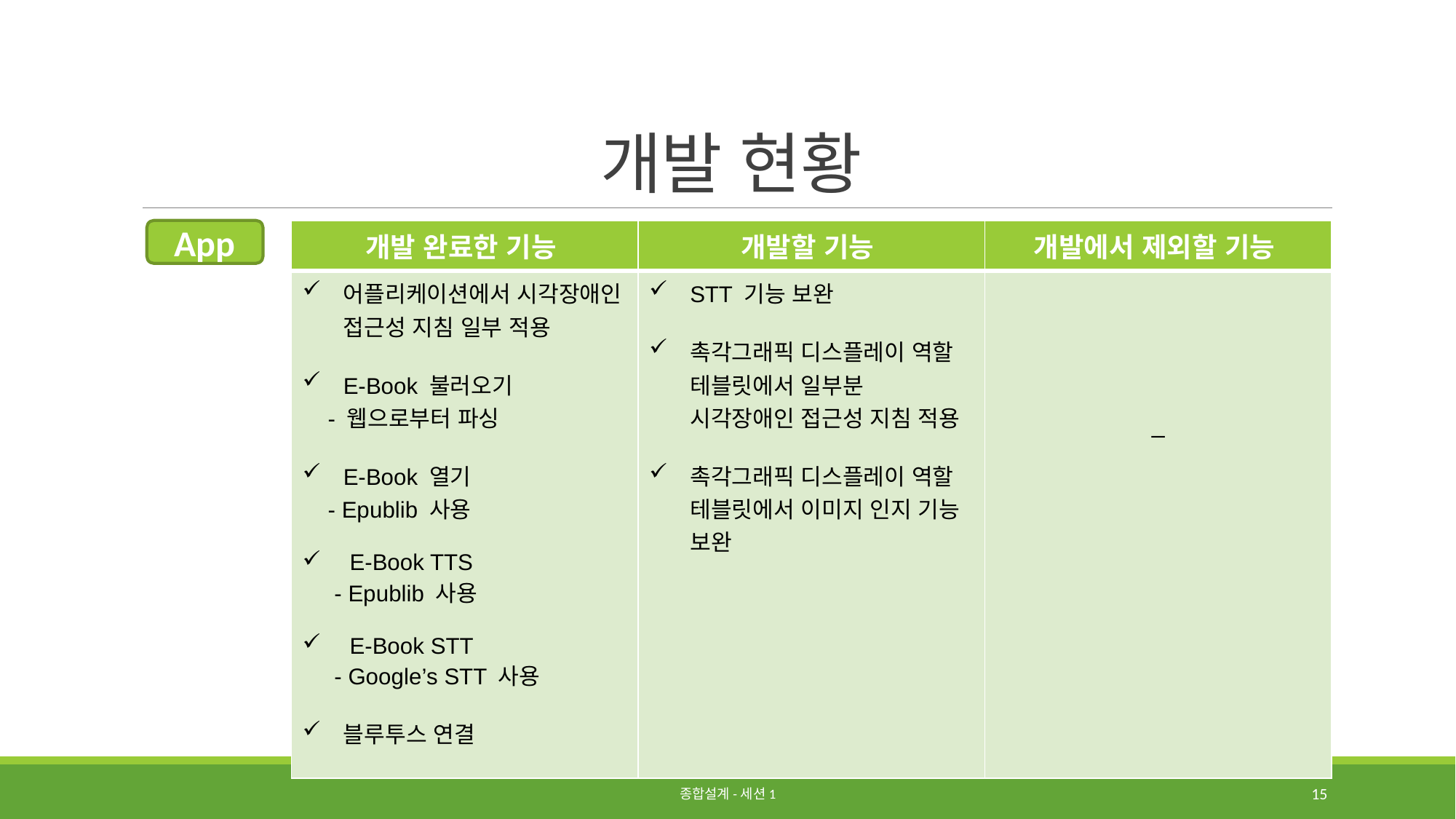

# 개발 현황
App
| 개발 완료한 기능 | 개발할 기능 | 개발에서 제외할 기능 |
| --- | --- | --- |
| 어플리케이션에서 시각장애인 접근성 지침 일부 적용 E-Book 불러오기 - 웹으로부터 파싱 E-Book 열기 - Epublib 사용 E-Book TTS - Epublib 사용 E-Book STT - Google’s STT 사용 블루투스 연결 | STT 기능 보완 촉각그래픽 디스플레이 역할 테블릿에서 일부분 시각장애인 접근성 지침 적용 촉각그래픽 디스플레이 역할 테블릿에서 이미지 인지 기능 보완 | \_ |
종합설계-세션1
15